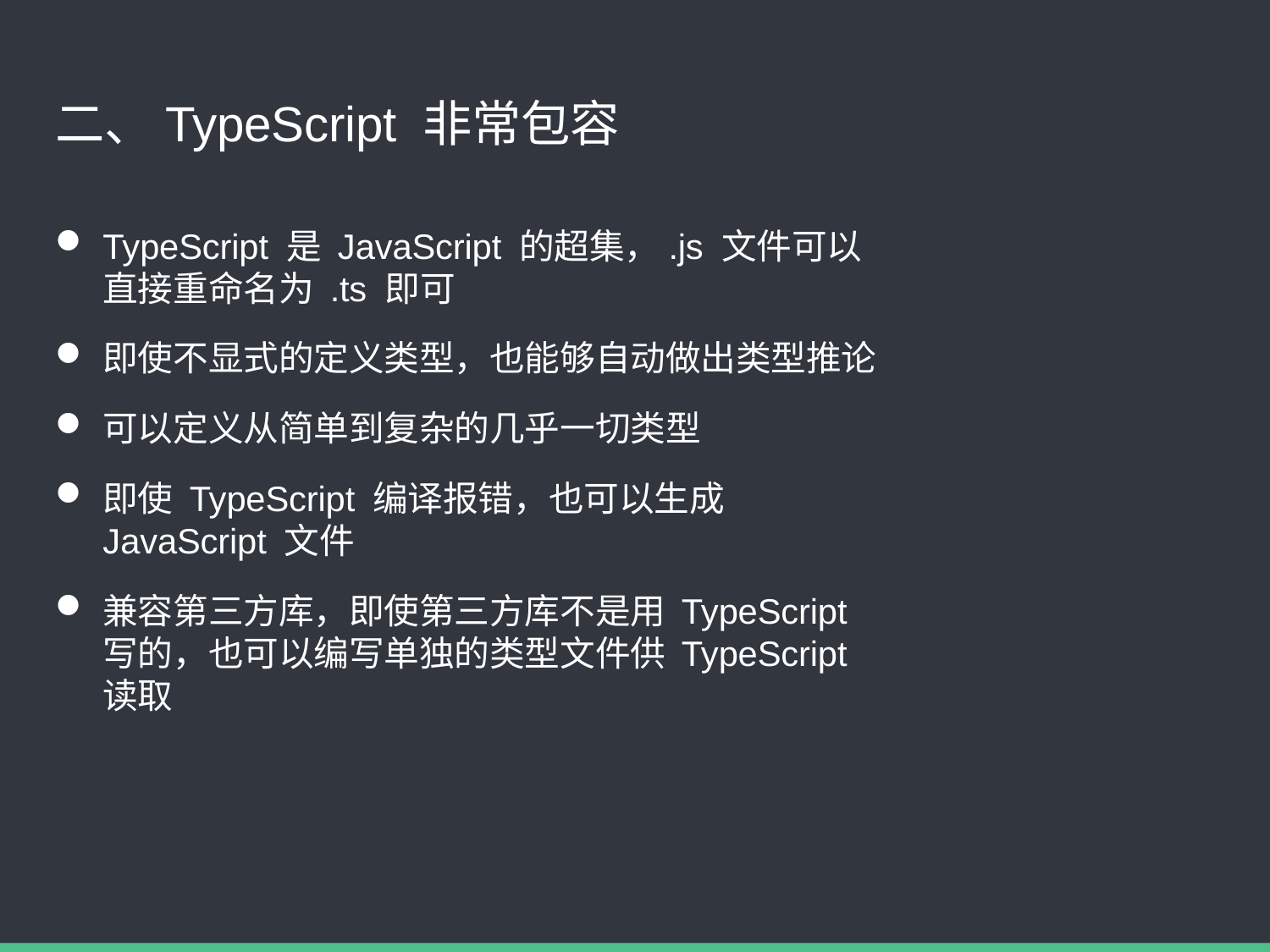

# 二、TypeScript 非常包容
TypeScript 是 JavaScript 的超集，.js 文件可以直接重命名为 .ts 即可
即使不显式的定义类型，也能够自动做出类型推论
可以定义从简单到复杂的几乎一切类型
即使 TypeScript 编译报错，也可以生成 JavaScript 文件
兼容第三方库，即使第三方库不是用 TypeScript 写的，也可以编写单独的类型文件供 TypeScript 读取